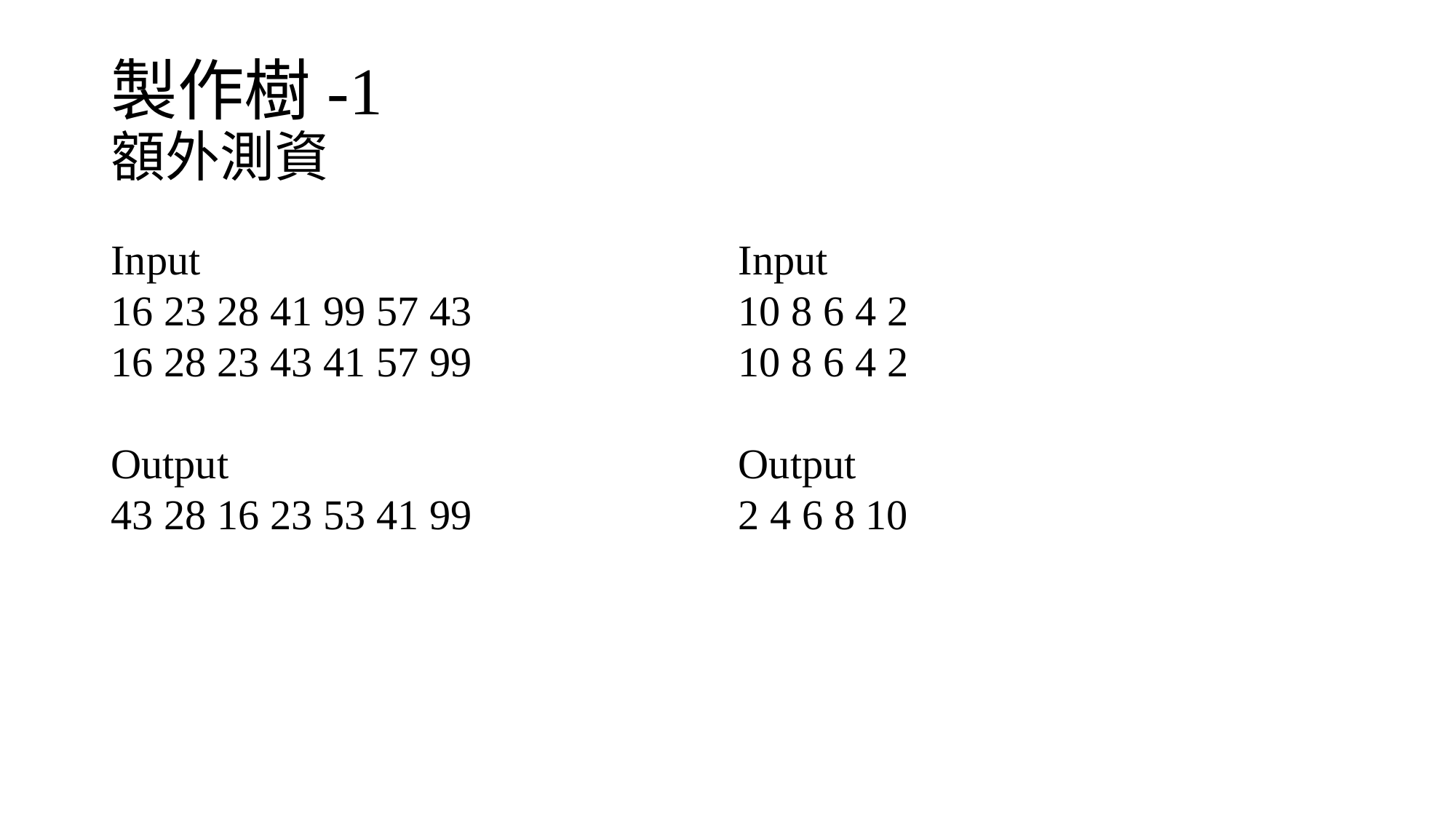

# 製作樹-1 額外測資
Input
16 23 28 41 99 57 43
16 28 23 43 41 57 99

Output
43 28 16 23 53 41 99
Input
10 8 6 4 2
10 8 6 4 2

Output
2 4 6 8 10